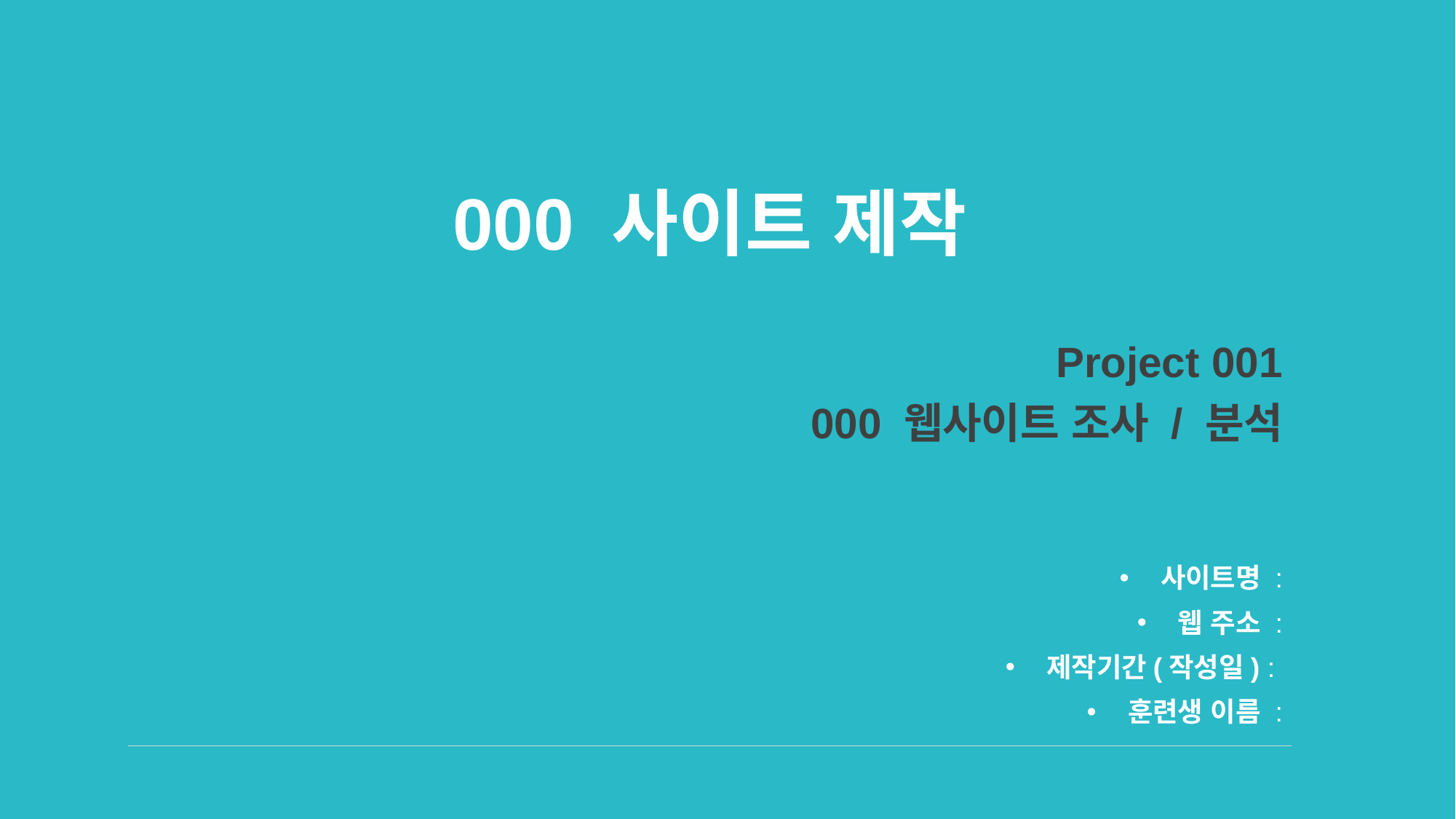

# 000 사이트 제작
Project 001
000 웹사이트 조사 / 분석
사이트명 :
웹 주소 :
제작기간(작성일) :
훈련생 이름 :